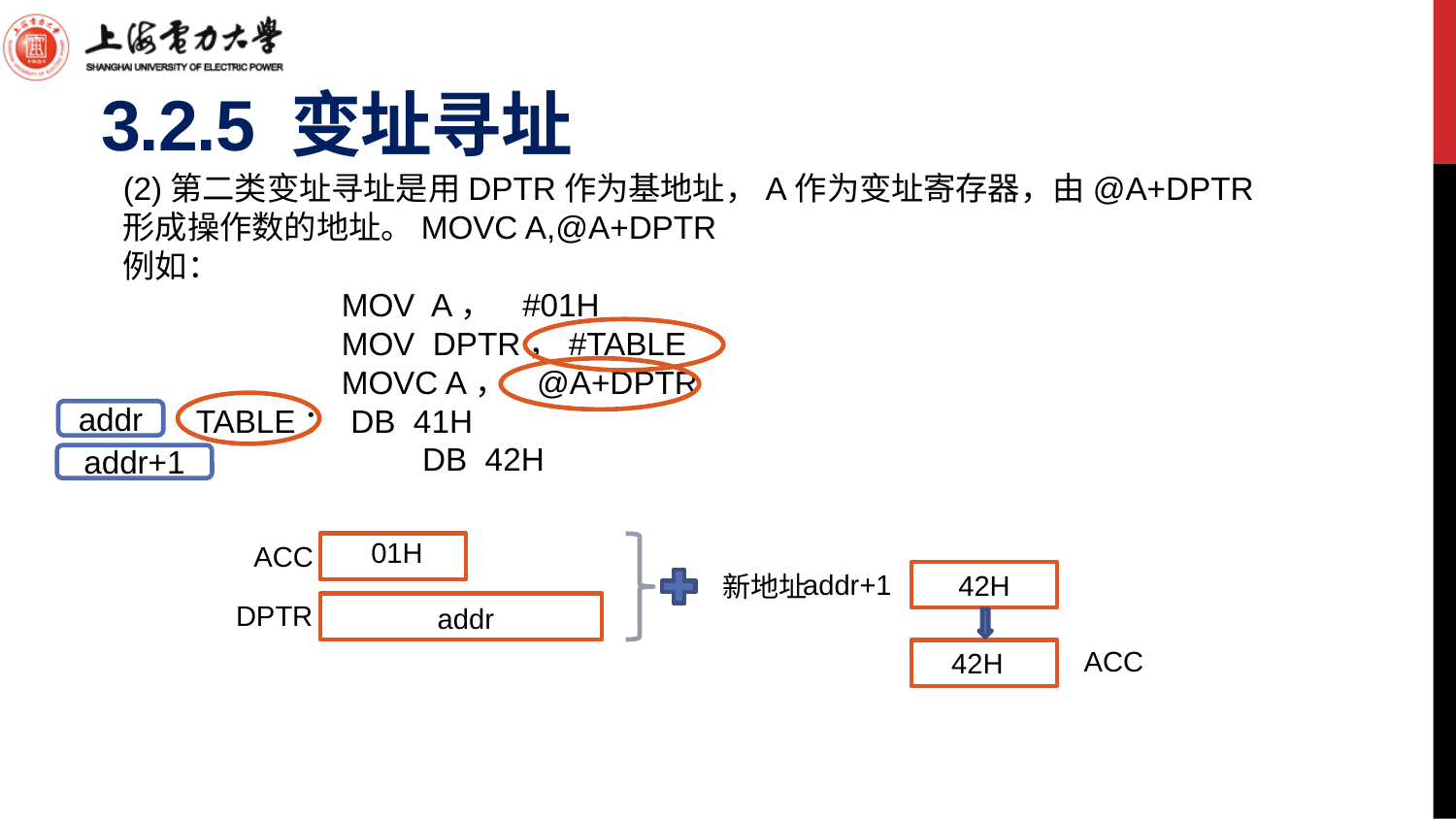

# 3.2.5 变址寻址
(2)第二类变址寻址是用DPTR作为基地址，A作为变址寄存器，由@A+DPTR形成操作数的地址。MOVC A,@A+DPTR
例如：
MOV  A，   #01H
MOV  DPTR，#TABLE
MOVC A，   @A+DPTR
TABLE： DB  41H
	         DB  42H

addr
addr+1
01H
ACC

addr+1
42H
新地址

DPTR

addr

ACC
42H